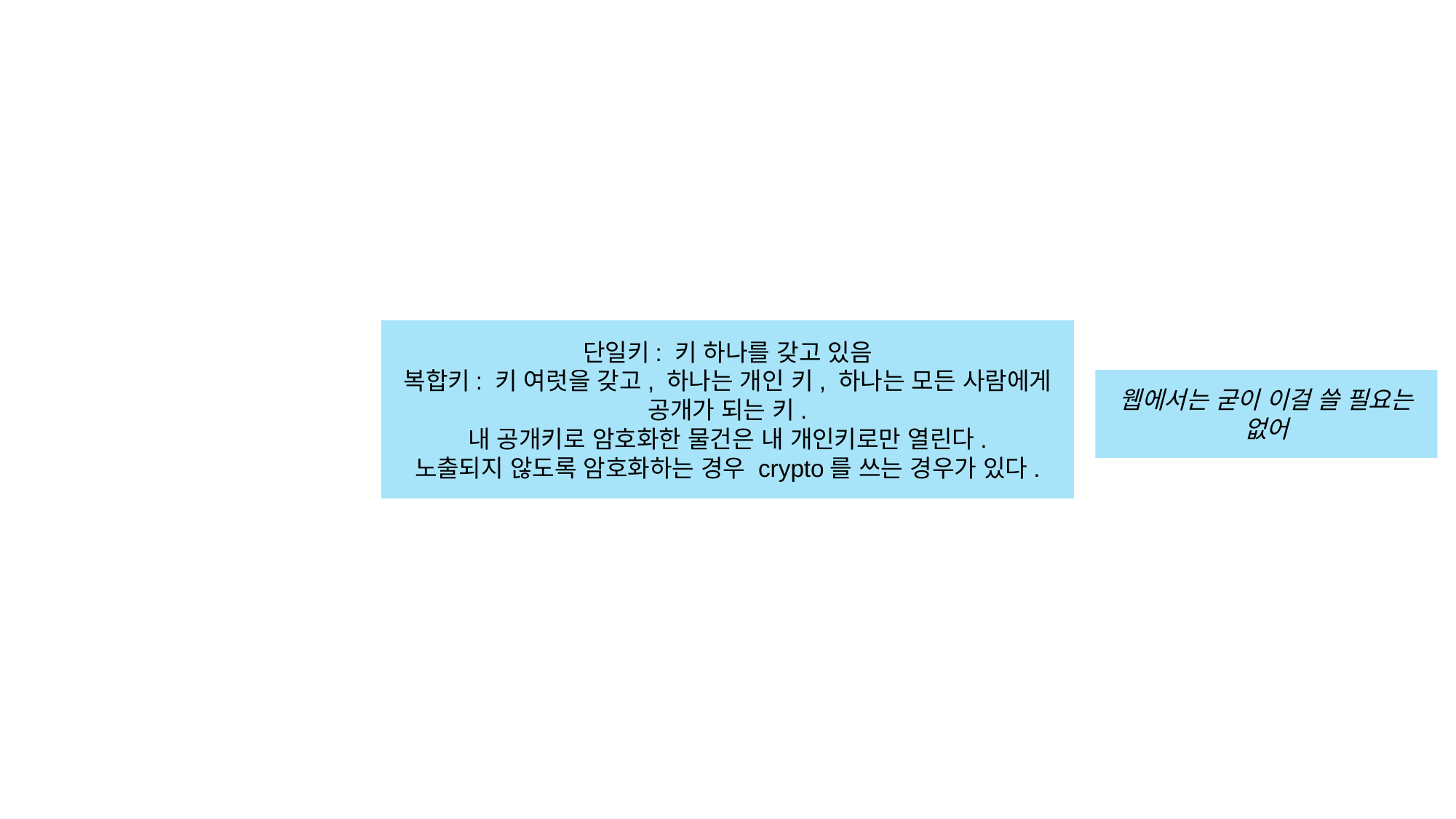

단일키: 키 하나를 갖고 있음
복합키: 키 여럿을 갖고, 하나는 개인 키, 하나는 모든 사람에게 공개가 되는 키.
내 공개키로 암호화한 물건은 내 개인키로만 열린다.
노출되지 않도록 암호화하는 경우 crypto를 쓰는 경우가 있다.
웹에서는 굳이 이걸 쓸 필요는 없어